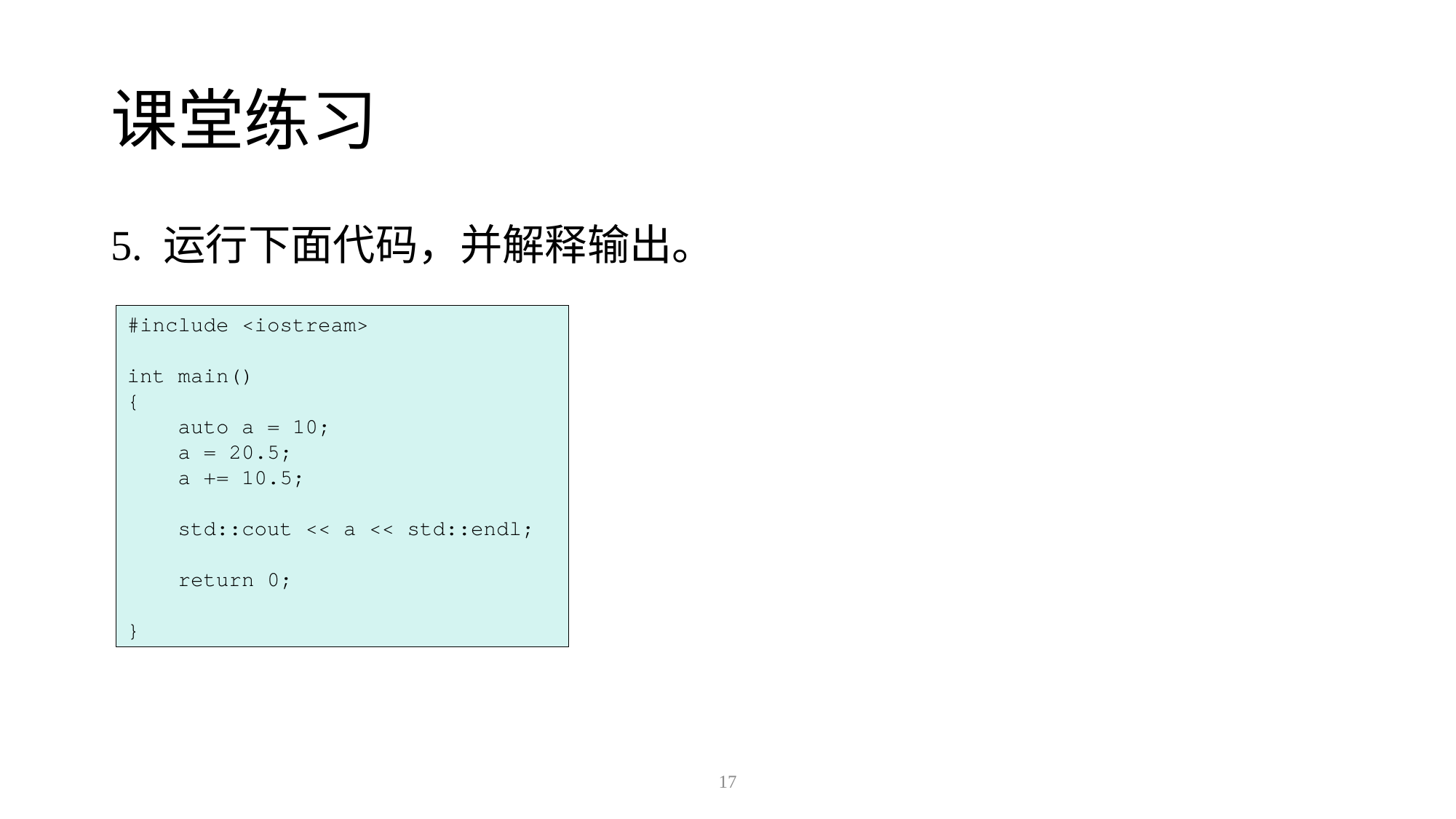

# 课堂练习
5. 运行下面代码，并解释输出。
#include <iostream>

int main()
{
    auto a = 10;
    a = 20.5;
    a += 10.5;

    std::cout << a << std::endl;

    return 0;

}
17